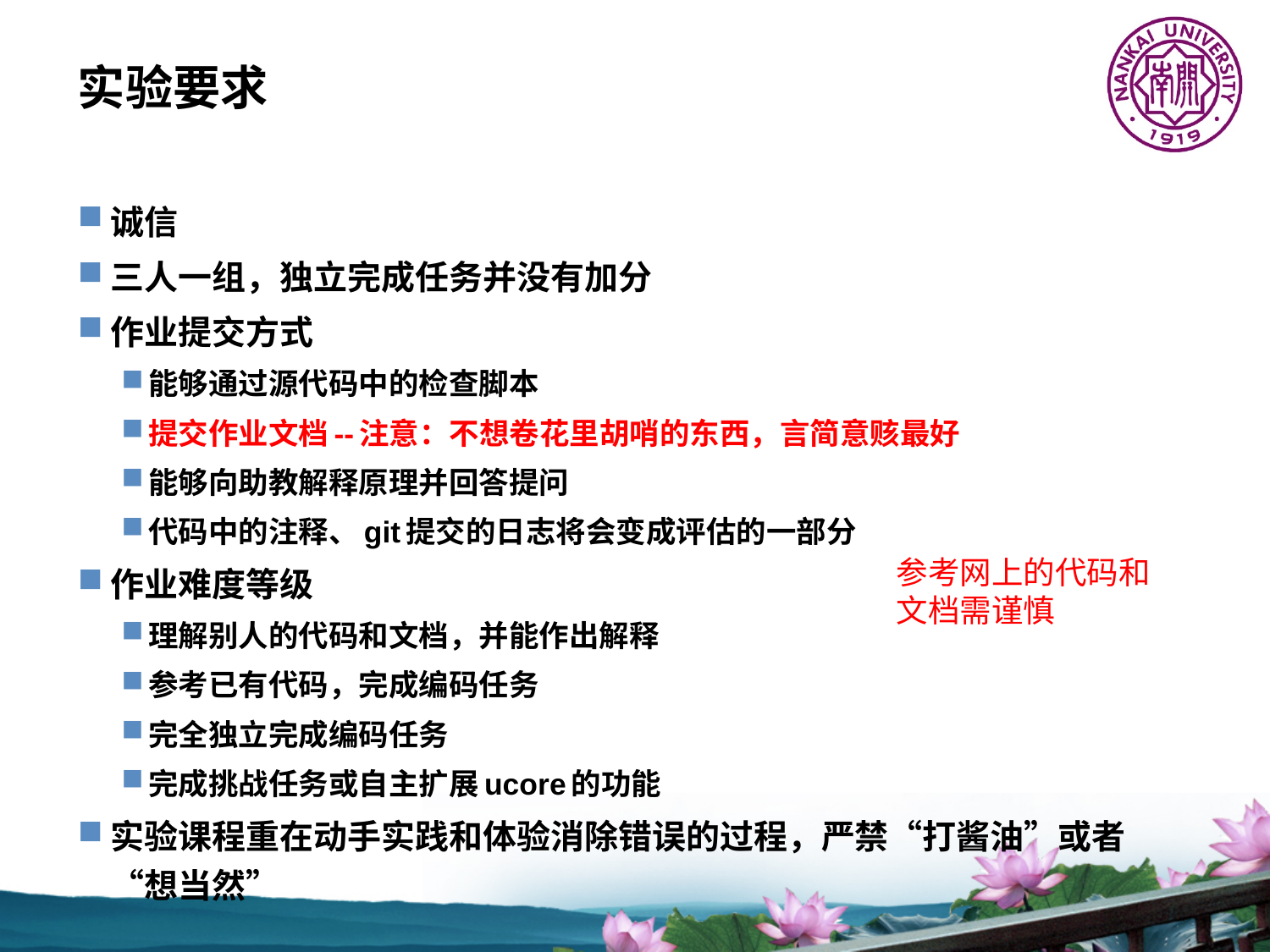

# 实验要求
诚信
三人一组，独立完成任务并没有加分
作业提交方式
能够通过源代码中的检查脚本
提交作业文档--注意：不想卷花里胡哨的东西，言简意赅最好
能够向助教解释原理并回答提问
代码中的注释、git提交的日志将会变成评估的一部分
作业难度等级
理解别人的代码和文档，并能作出解释
参考已有代码，完成编码任务
完全独立完成编码任务
完成挑战任务或自主扩展ucore的功能
实验课程重在动手实践和体验消除错误的过程，严禁“打酱油”或者“想当然”
参考网上的代码和文档需谨慎